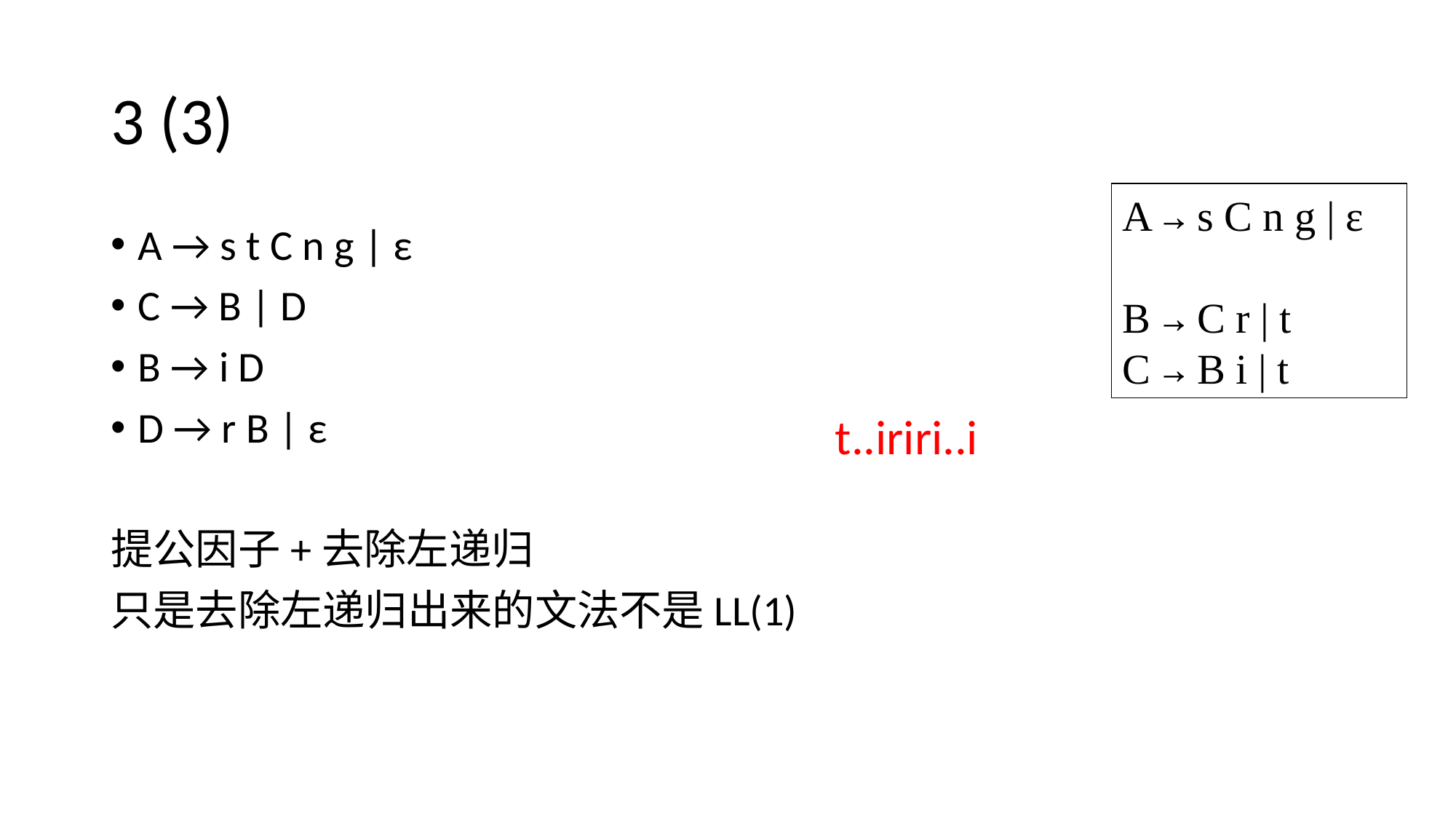

# 3 (3)
A → s C n g | ε
B → C r | t
C → B i | t
A → s t C n g | ε
C → B | D
B → i D
D → r B | ε

提公因子+去除左递归
只是去除左递归出来的文法不是LL(1)
t..iriri..i